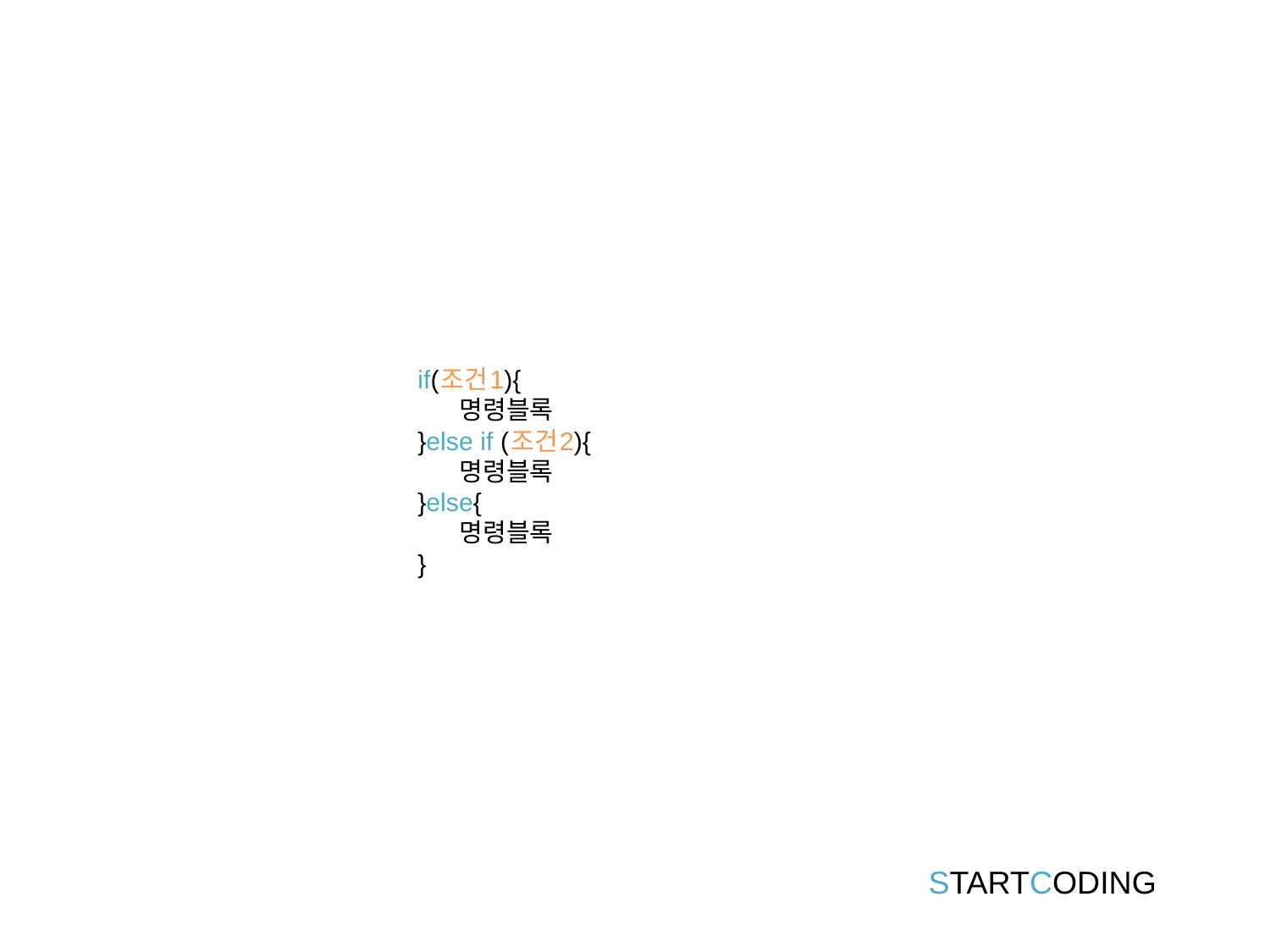

# if(조건1){ 명령블록 }else if (조건2){ 명령블록 }else{ 명령블록 }
STARTCODING